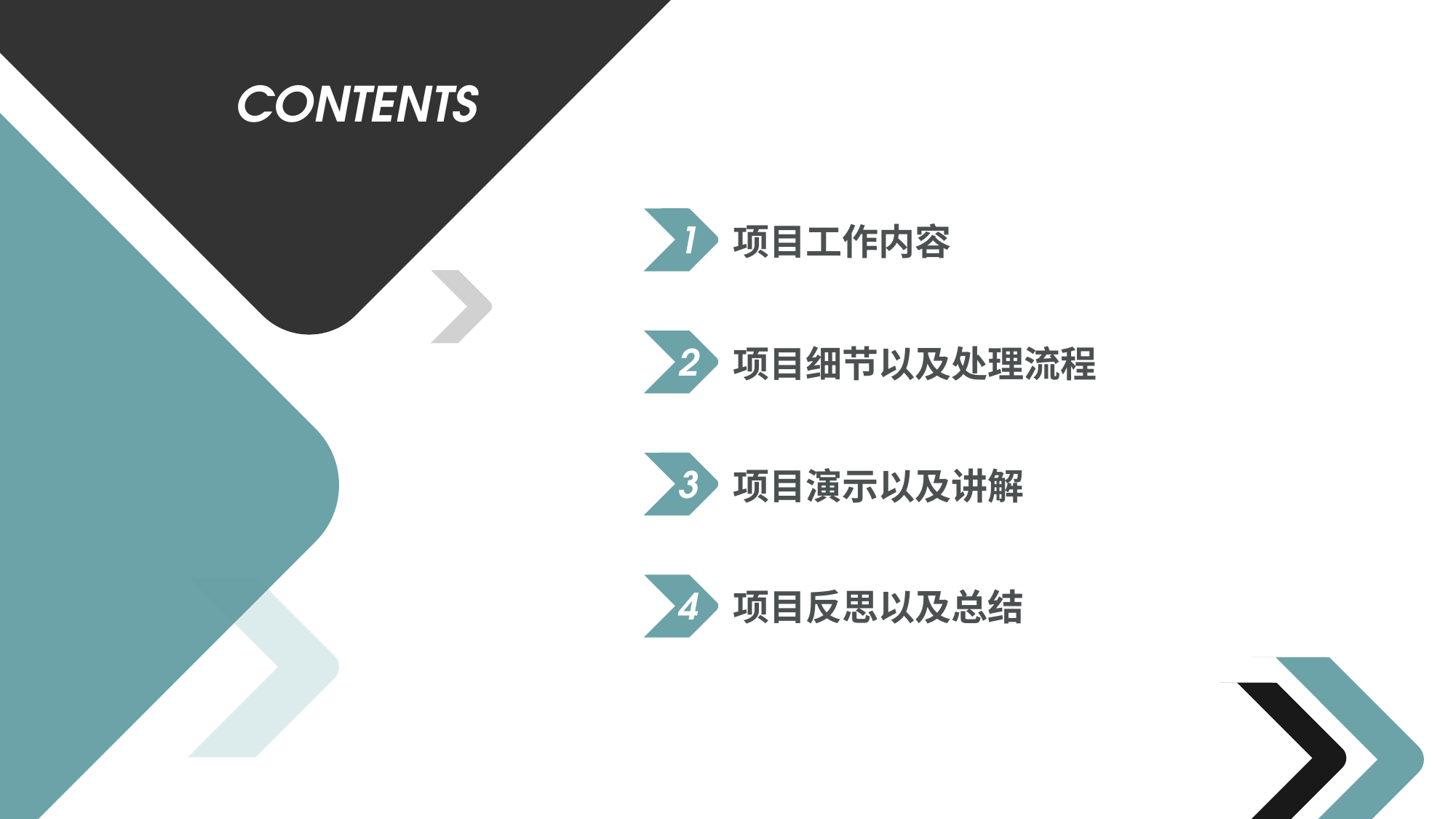

CONTENTS
https://www.ypppt.com/

1
项目工作内容

2
项目细节以及处理流程

3
项目演示以及讲解

4
项目反思以及总结